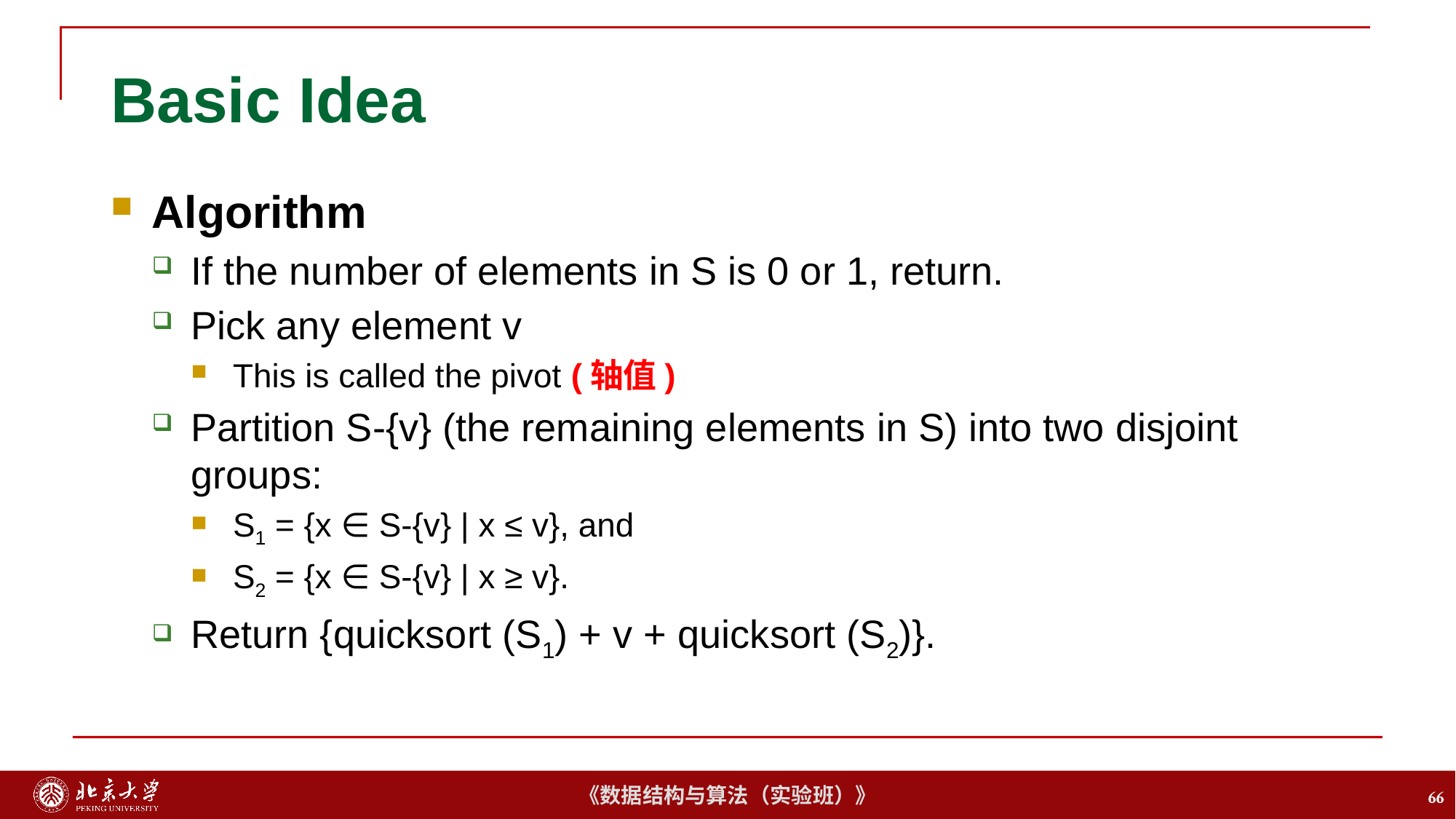

# Basic Idea
Algorithm
If the number of elements in S is 0 or 1, return.
Pick any element v
This is called the pivot (轴值)
Partition S-{v} (the remaining elements in S) into two disjoint groups:
S1 = {x ∈ S-{v} | x ≤ v}, and
S2 = {x ∈ S-{v} | x ≥ v}.
Return {quicksort (S1) + v + quicksort (S2)}.

66